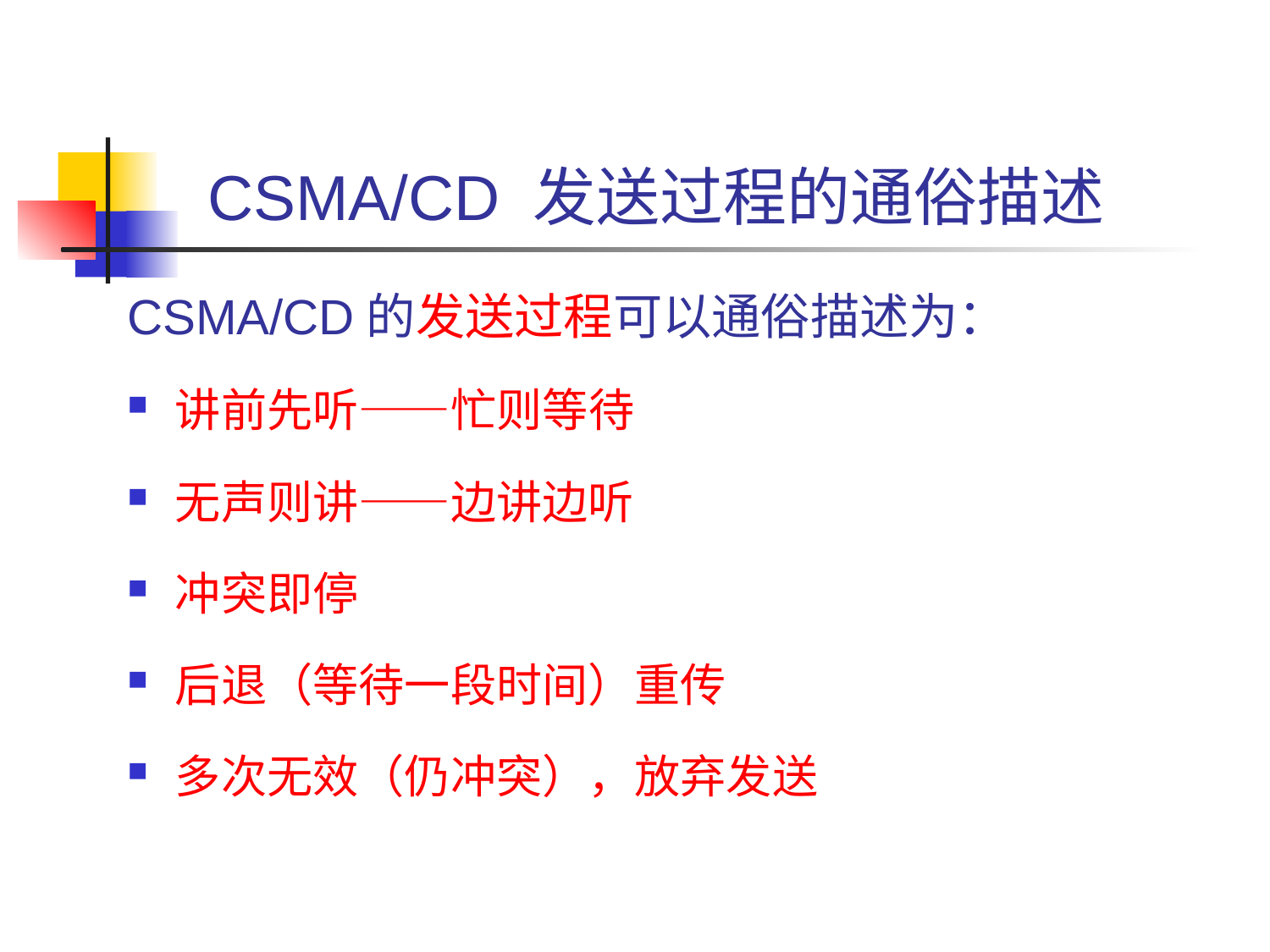

CSMA/CD 发送过程的通俗描述
CSMA/CD的发送过程可以通俗描述为：
讲前先听——忙则等待
无声则讲——边讲边听
冲突即停
后退（等待一段时间）重传
多次无效（仍冲突），放弃发送